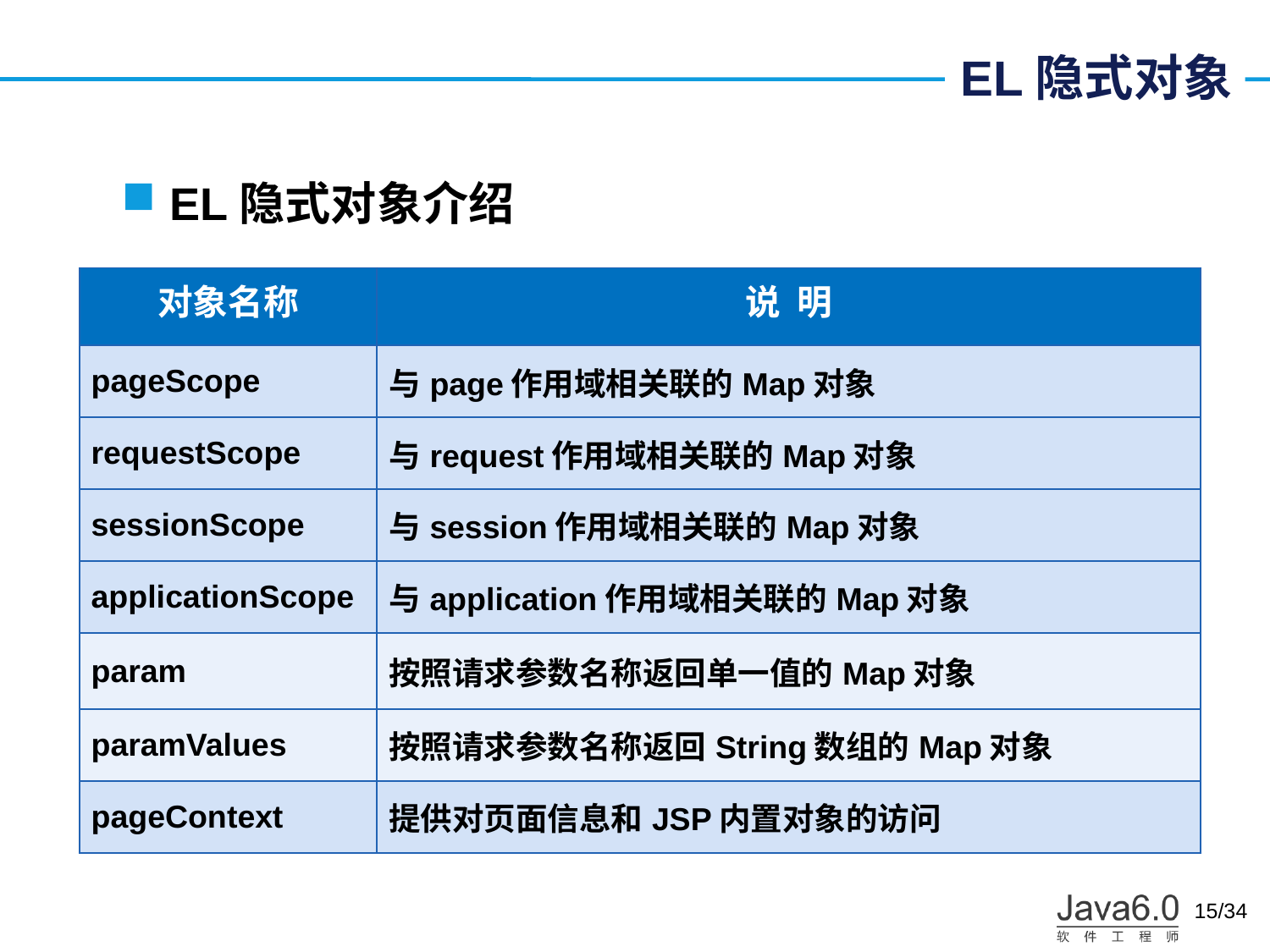

# EL隐式对象
EL隐式对象介绍

| 对象名称 | 说 明 |
| --- | --- |
| pageScope | 与page作用域相关联的Map对象 |
| requestScope | 与request作用域相关联的Map对象 |
| sessionScope | 与session作用域相关联的Map对象 |
| applicationScope | 与application作用域相关联的Map对象 |
| param | 按照请求参数名称返回单一值的Map对象 |
| paramValues | 按照请求参数名称返回String数组的Map对象 |
| pageContext | 提供对页面信息和JSP内置对象的访问 |
15/34